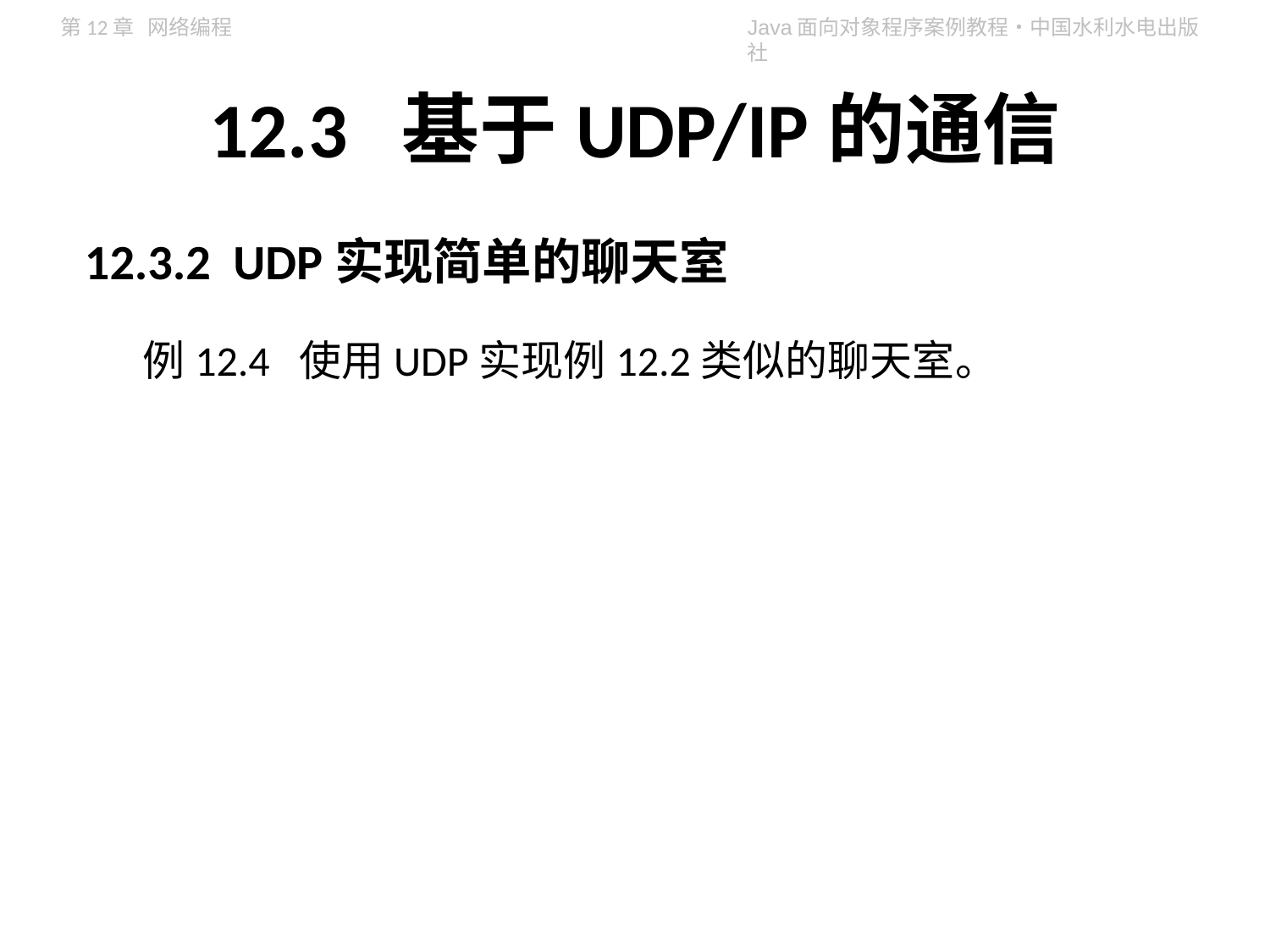

# 12.3  基于UDP/IP的通信
12.3.2  UDP实现简单的聊天室
例12.4  使用UDP实现例12.2类似的聊天室。